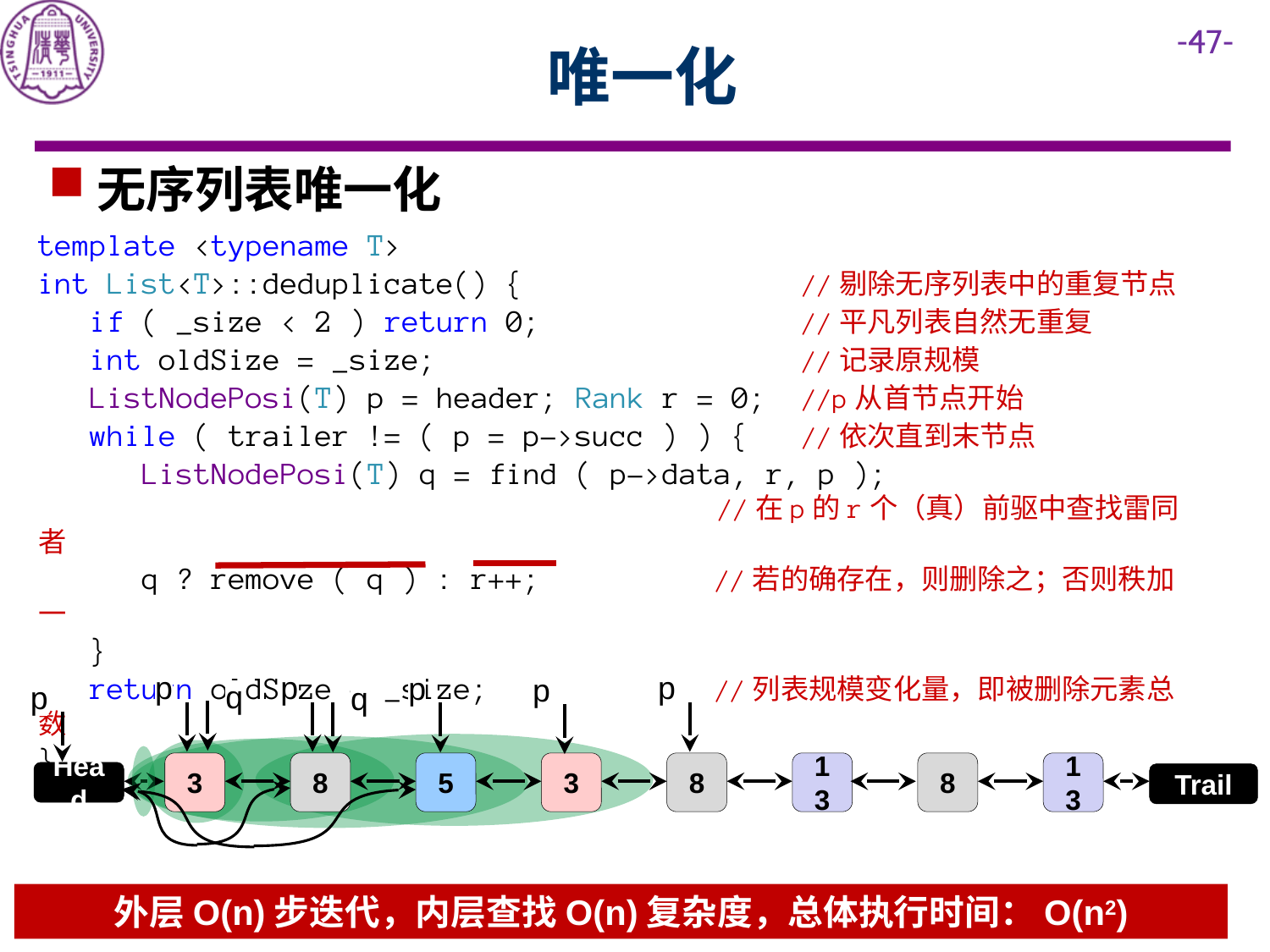

# 唯一化
无序列表唯一化
template <typename T>
int List<T>::deduplicate() {                //剔除无序列表中的重复节点
   if ( _size < 2 ) return 0;               //平凡列表自然无重复
   int oldSize = _size;                     //记录原规模
   ListNodePosi(T) p = header; Rank r = 0;  //p从首节点开始
   while ( trailer != ( p = p->succ ) ) {   //依次直到末节点
      ListNodePosi(T) q = find ( p->data, r, p );
                                            //在p的r个（真）前驱中查找雷同者
      q ? remove ( q ) : r++;          //若的确存在，则删除之；否则秩加一
   }
   return oldSize - _size;             //列表规模变化量，即被删除元素总数
}
p
p
p
p
p
q
p
q

3
8
5
3
8
13
8
13
Head
Trail
外层O(n)步迭代，内层查找O(n)复杂度，总体执行时间：O(n2)